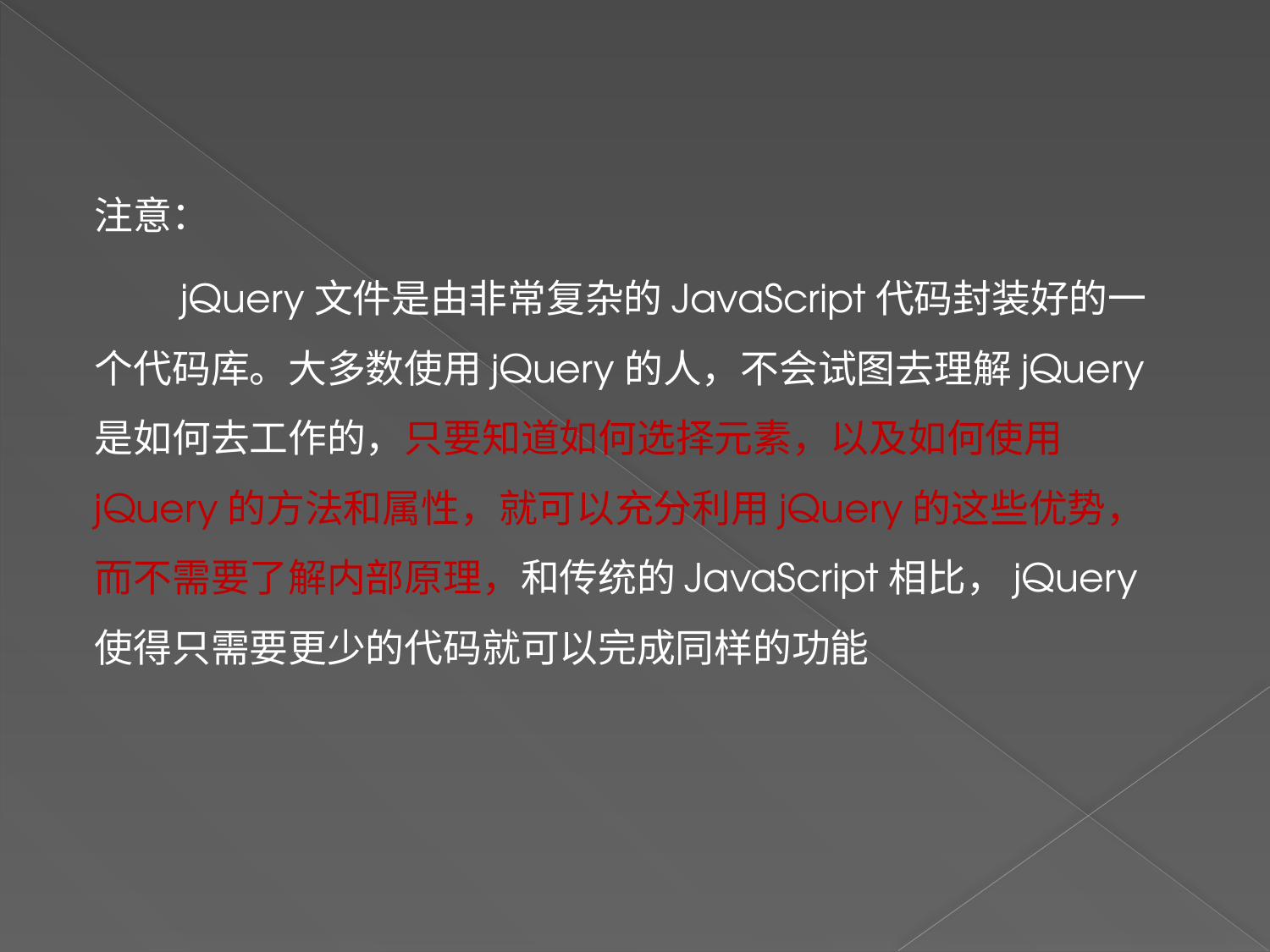

注意：
        jQuery文件是由非常复杂的JavaScript代码封装好的一个代码库。大多数使用jQuery的人，不会试图去理解jQuery是如何去工作的，只要知道如何选择元素，以及如何使用jQuery的方法和属性，就可以充分利用jQuery的这些优势，而不需要了解内部原理，和传统的JavaScript相比，jQuery使得只需要更少的代码就可以完成同样的功能